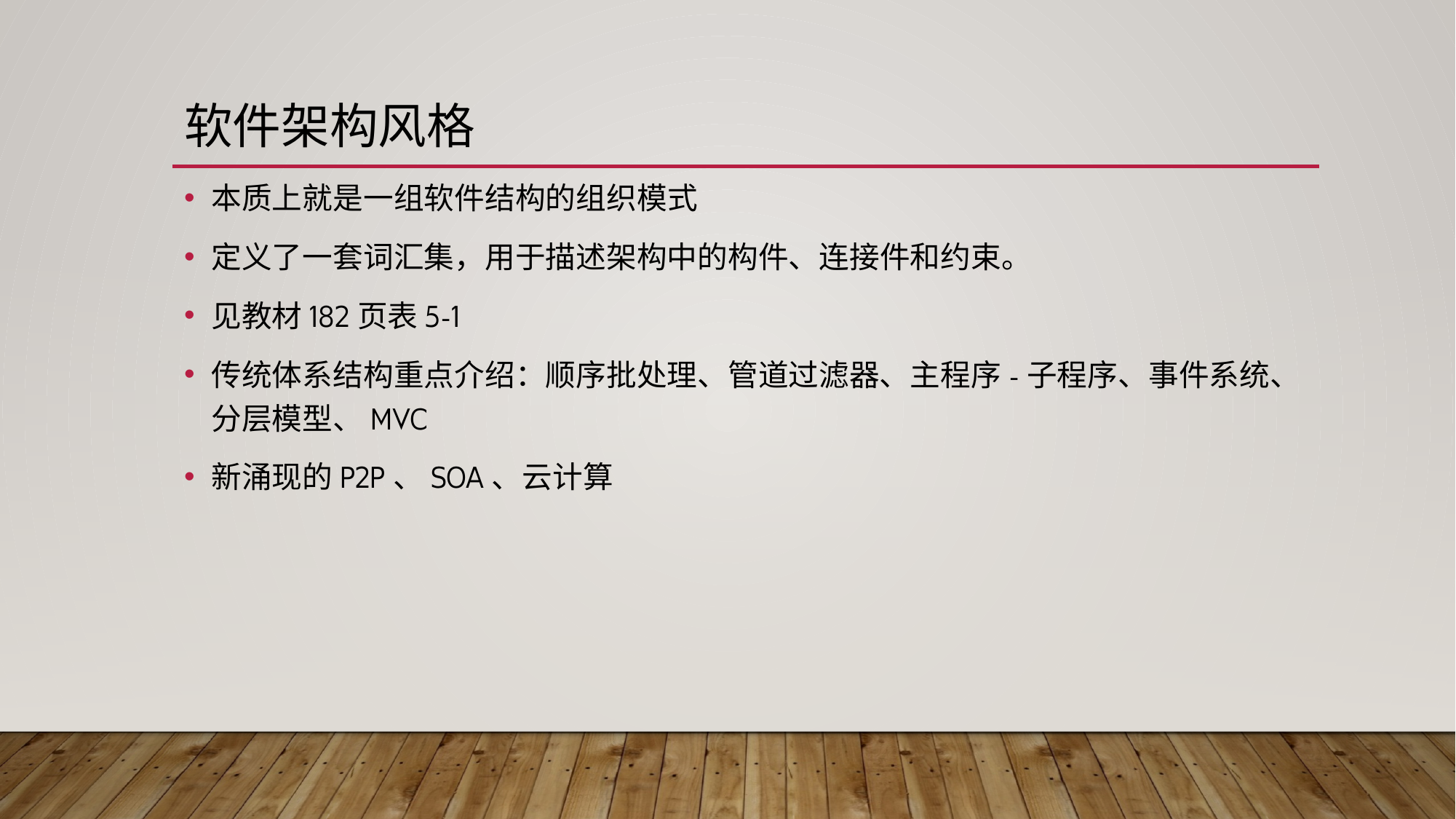

# 软件架构风格
本质上就是一组软件结构的组织模式
定义了一套词汇集，用于描述架构中的构件、连接件和约束。
见教材182页表5-1
传统体系结构重点介绍：顺序批处理、管道过滤器、主程序-子程序、事件系统、分层模型、MVC
新涌现的P2P、SOA、云计算